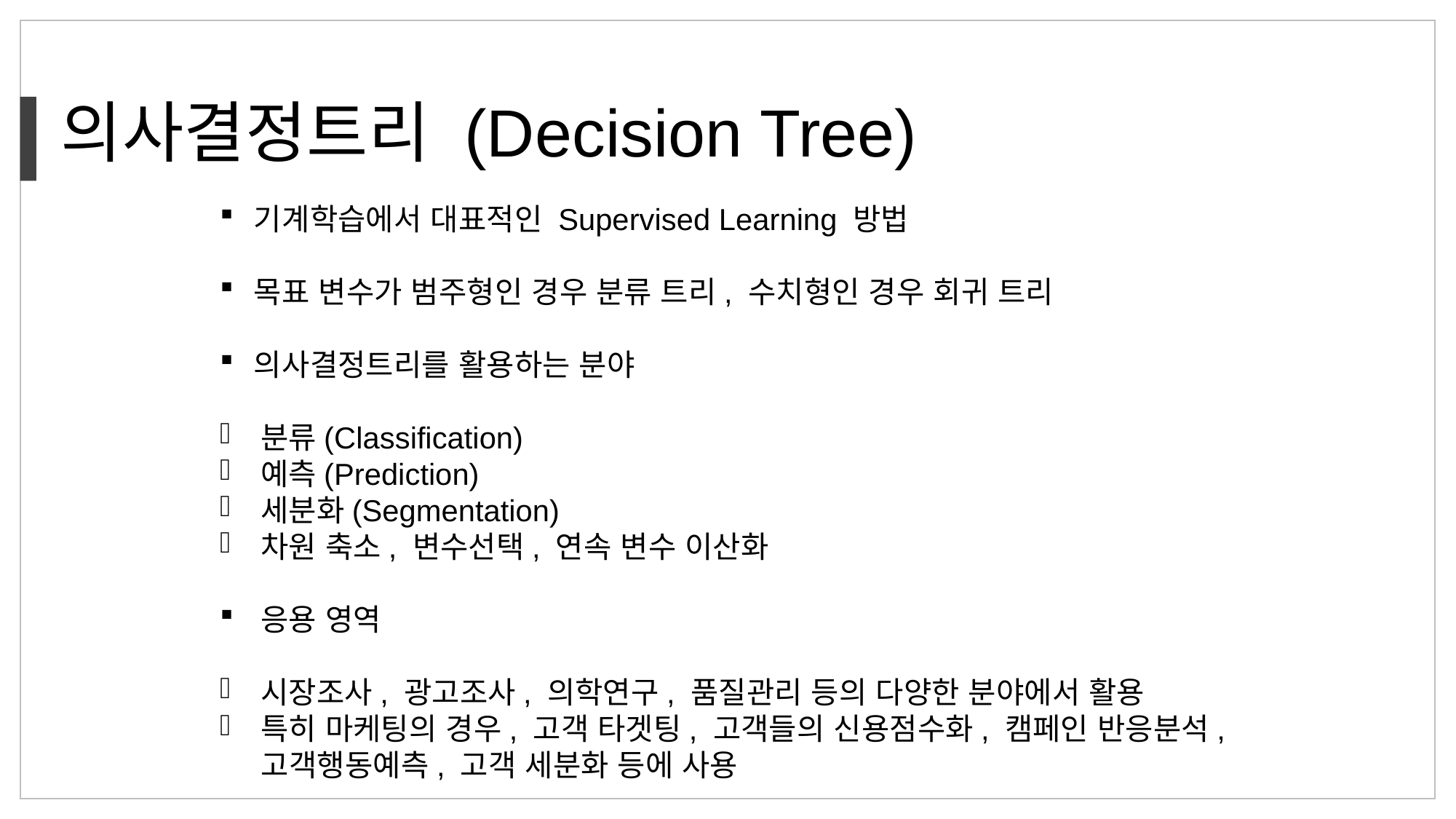

의사결정트리 (Decision Tree)

기계학습에서 대표적인 Supervised Learning 방법

목표 변수가 범주형인 경우 분류 트리, 수치형인 경우 회귀 트리
의사결정트리를 활용하는 분야

분류(Classification)
예측(Prediction)
세분화(Segmentation)
차원 축소, 변수선택, 연속 변수 이산화

응용 영역

시장조사, 광고조사, 의학연구, 품질관리 등의 다양한 분야에서 활용
특히 마케팅의 경우, 고객 타겟팅, 고객들의 신용점수화, 캠페인 반응분석,
    고객행동예측, 고객 세분화 등에 사용